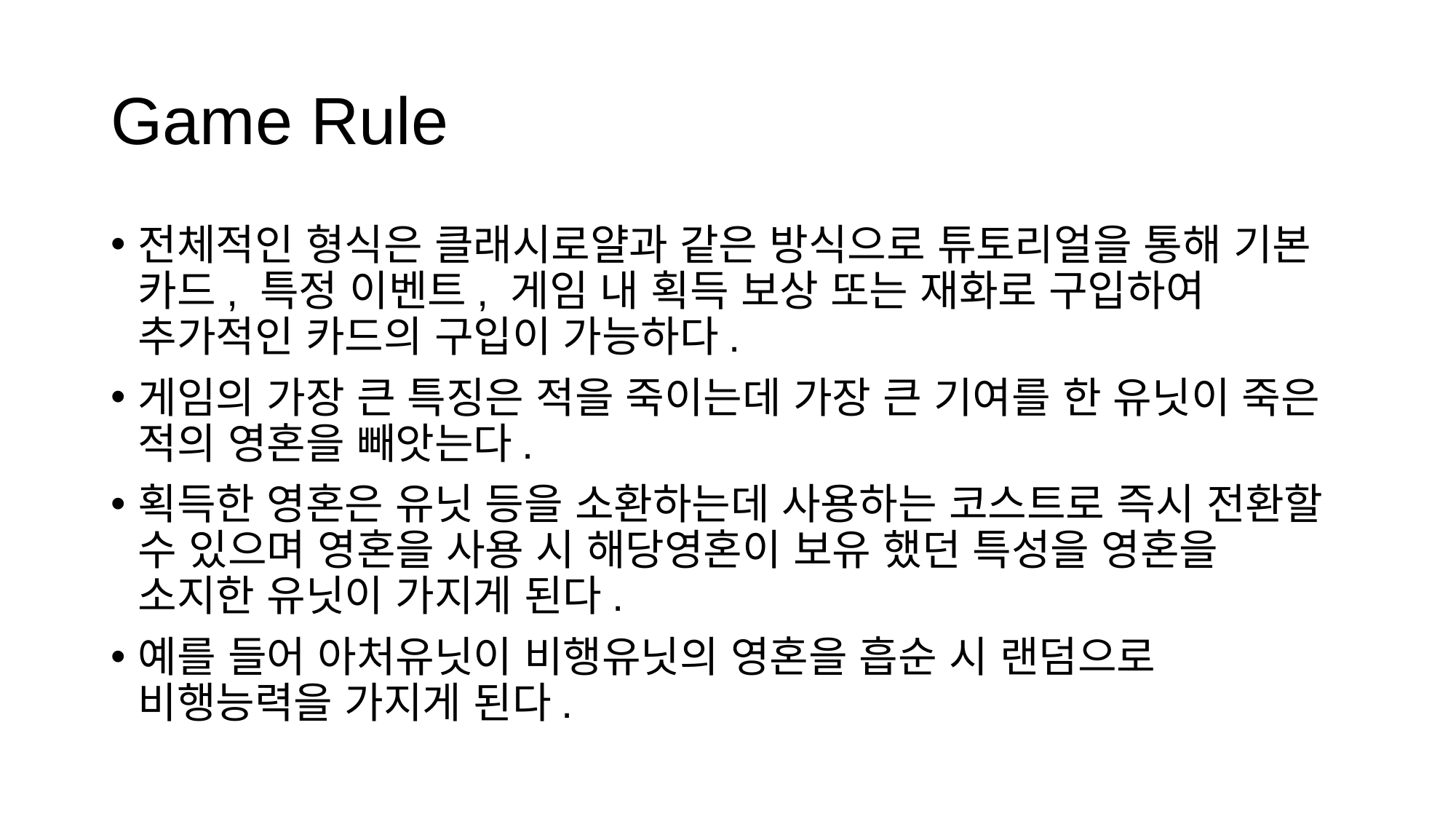

# Game Rule
전체적인 형식은 클래시로얄과 같은 방식으로 튜토리얼을 통해 기본 카드, 특정 이벤트, 게임 내 획득 보상 또는 재화로 구입하여 추가적인 카드의 구입이 가능하다.
게임의 가장 큰 특징은 적을 죽이는데 가장 큰 기여를 한 유닛이 죽은 적의 영혼을 빼앗는다.
획득한 영혼은 유닛 등을 소환하는데 사용하는 코스트로 즉시 전환할 수 있으며 영혼을 사용 시 해당영혼이 보유 했던 특성을 영혼을 소지한 유닛이 가지게 된다.
예를 들어 아처유닛이 비행유닛의 영혼을 흡순 시 랜덤으로 비행능력을 가지게 된다.